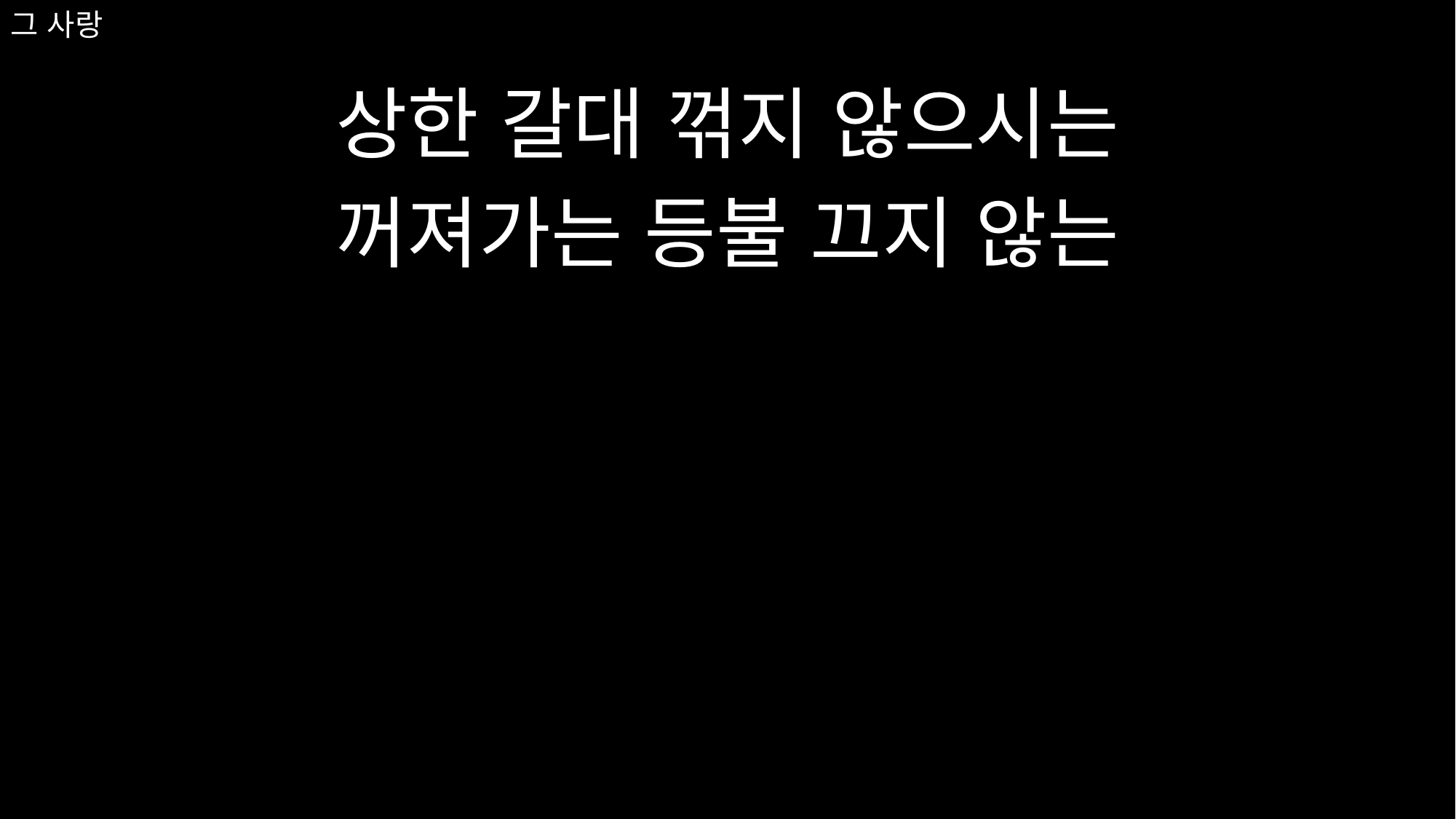

# 그 사랑
상한 갈대 꺾지 않으시는
꺼져가는 등불 끄지 않는